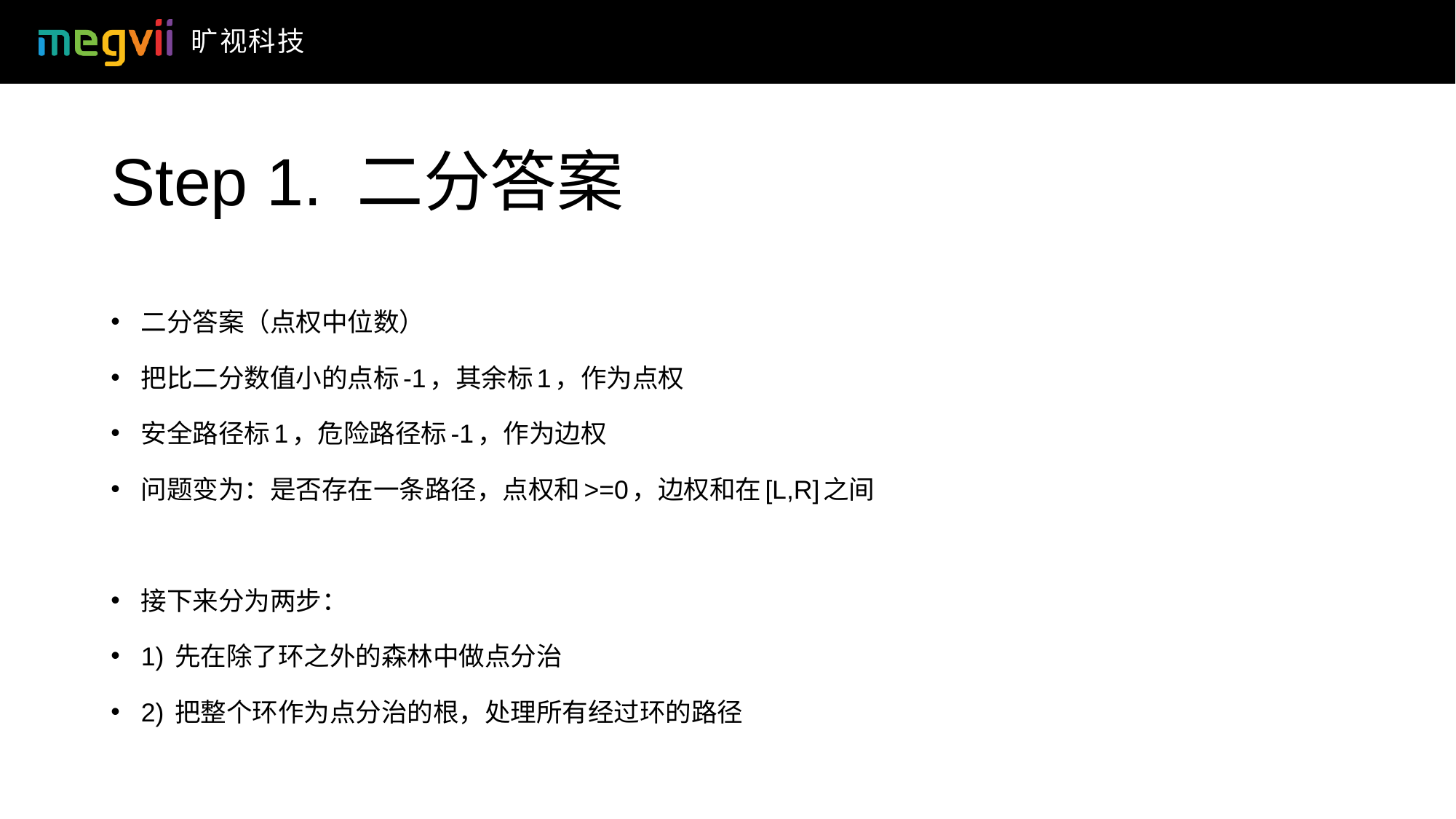

# Step 1. 二分答案
二分答案（点权中位数）
把比二分数值小的点标-1，其余标1，作为点权
安全路径标1，危险路径标-1，作为边权
问题变为：是否存在一条路径，点权和>=0，边权和在[L,R]之间

接下来分为两步：
1) 先在除了环之外的森林中做点分治
2) 把整个环作为点分治的根，处理所有经过环的路径